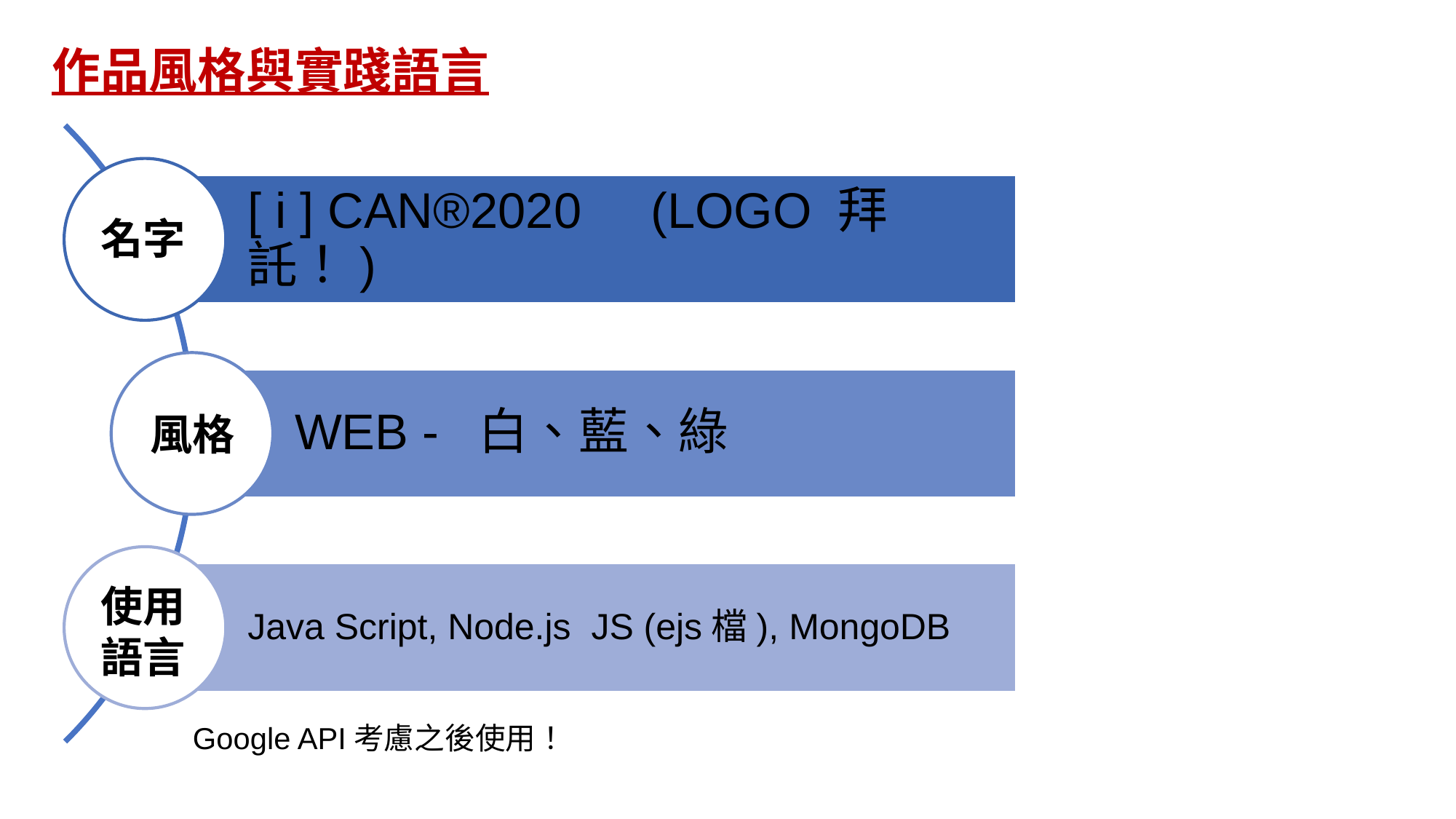

作品風格與實踐語言
[ i ] CAN®2020     (LOGO 拜託！)
WEB -  白、藍、綠
Java Script, Node.js  JS (ejs檔), MongoDB
名字
風格
使用
語言
Google API考慮之後使用！